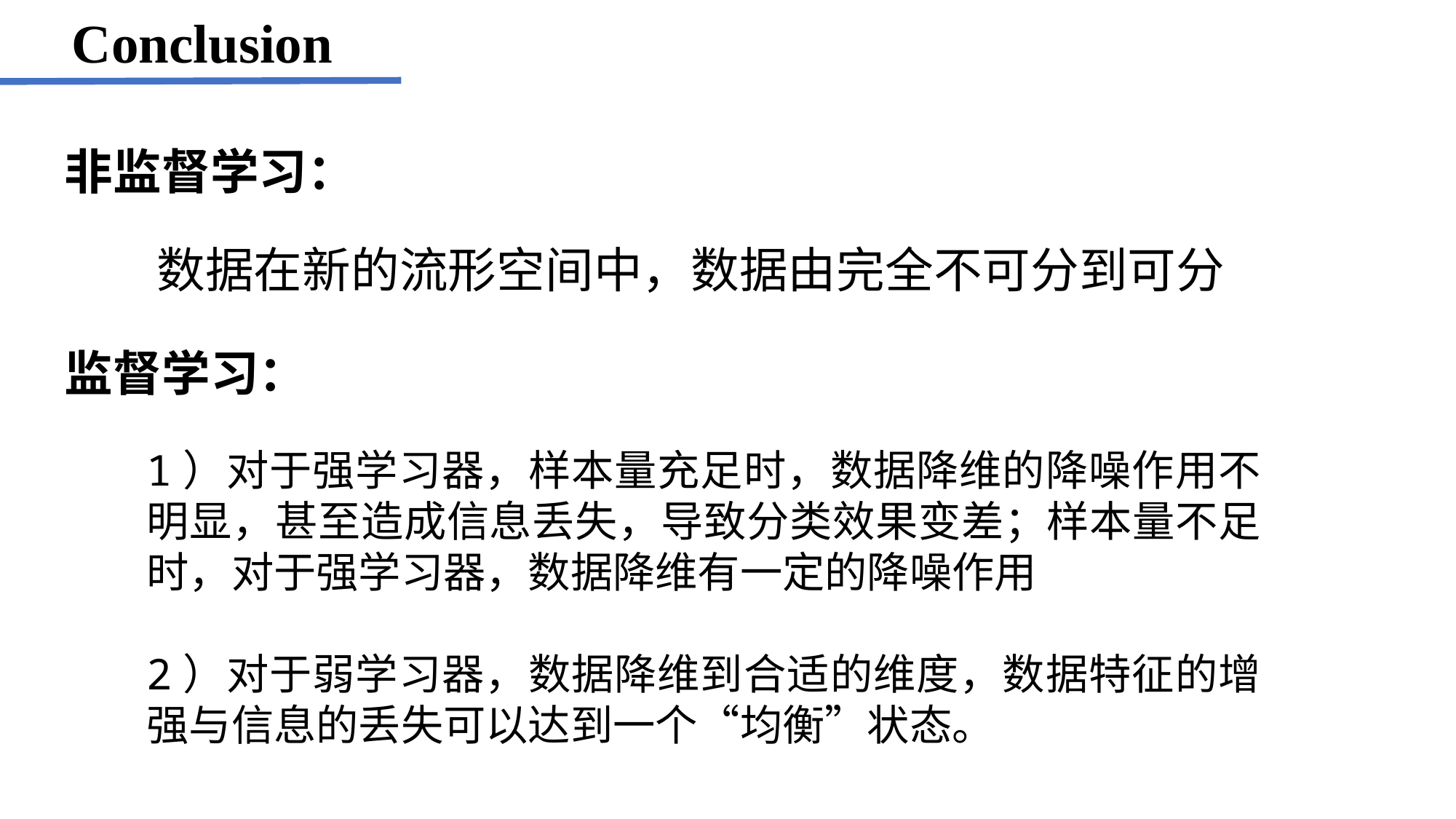

Conclusion
非监督学习：
数据在新的流形空间中，数据由完全不可分到可分

监督学习：
1）对于强学习器，样本量充足时，数据降维的降噪作用不明显，甚至造成信息丢失，导致分类效果变差；样本量不足时，对于强学习器，数据降维有一定的降噪作用

2）对于弱学习器，数据降维到合适的维度，数据特征的增强与信息的丢失可以达到一个“均衡”状态。